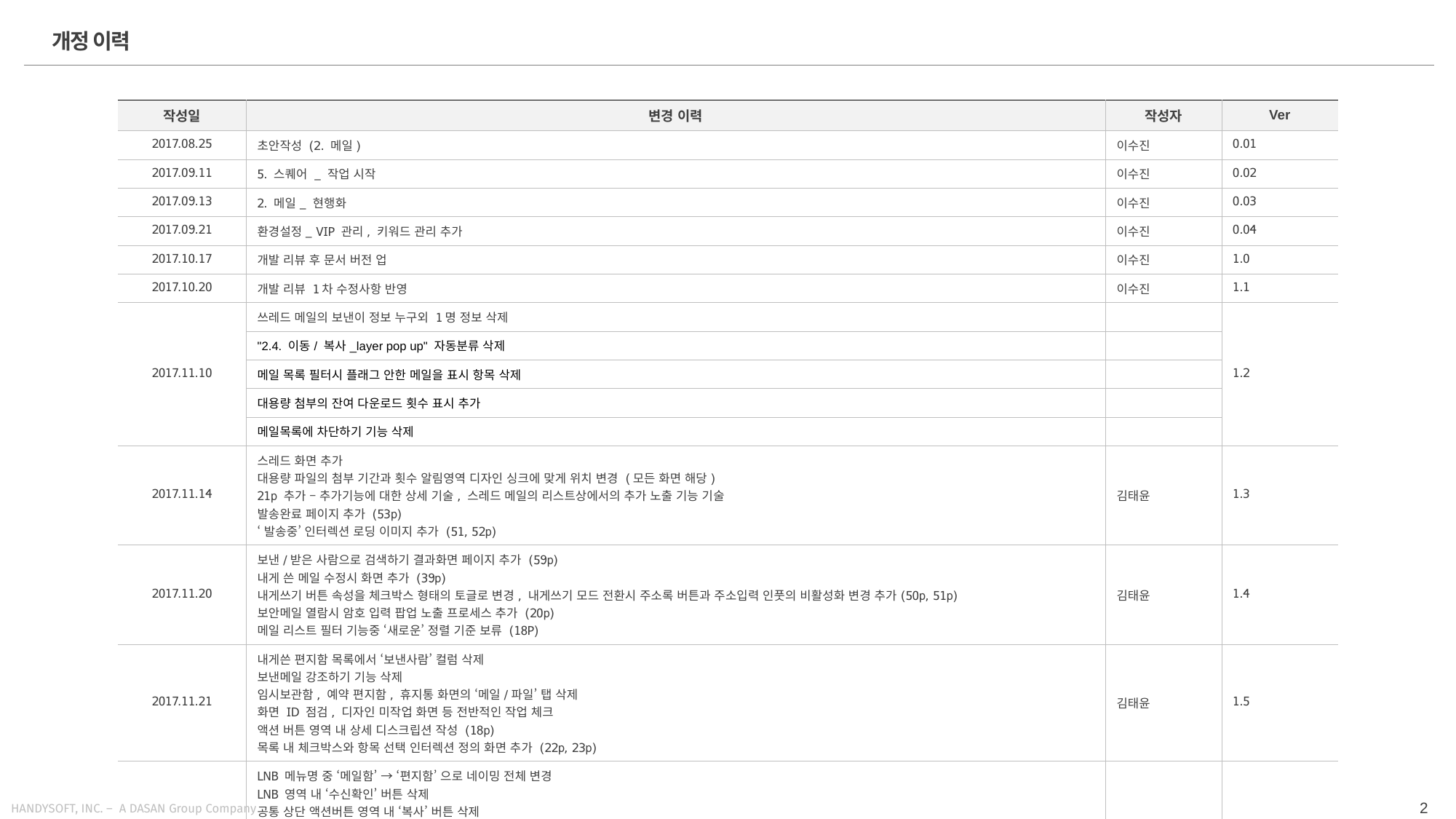

개정 이력
| 작성일 | 변경 이력 | 작성자 | Ver |
| --- | --- | --- | --- |
| 2017.08.25 | 초안작성 (2. 메일) | 이수진 | 0.01 |
| 2017.09.11 | 5. 스퀘어 \_ 작업 시작 | 이수진 | 0.02 |
| 2017.09.13 | 2. 메일\_ 현행화 | 이수진 | 0.03 |
| 2017.09.21 | 환경설정\_ VIP 관리, 키워드 관리 추가 | 이수진 | 0.04 |
| 2017.10.17 | 개발 리뷰 후 문서 버전 업 | 이수진 | 1.0 |
| 2017.10.20 | 개발 리뷰 1차 수정사항 반영 | 이수진 | 1.1 |
| 2017.11.10 | 쓰레드 메일의 보낸이 정보 누구외 1명 정보 삭제 |  | 1.2 |
|  | "2.4. 이동/ 복사\_layer pop up" 자동분류 삭제 |  |  |
|  | 메일 목록 필터시 플래그 안한 메일을 표시 항목 삭제 |  |  |
|  | 대용량 첨부의 잔여 다운로드 횟수 표시 추가 |  |  |
|  | 메일목록에 차단하기 기능 삭제 |  |  |
| 2017.11.14 | 스레드 화면 추가 대용량 파일의 첨부 기간과 횟수 알림영역 디자인 싱크에 맞게 위치 변경 (모든 화면 해당) 21p 추가 – 추가기능에 대한 상세 기술, 스레드 메일의 리스트상에서의 추가 노출 기능 기술 발송완료 페이지 추가 (53p) ‘발송중’ 인터렉션 로딩 이미지 추가 (51, 52p) | 김태윤 | 1.3 |
| 2017.11.20 | 보낸/받은 사람으로 검색하기 결과화면 페이지 추가 (59p) 내게 쓴 메일 수정시 화면 추가 (39p) 내게쓰기 버튼 속성을 체크박스 형태의 토글로 변경, 내게쓰기 모드 전환시 주소록 버튼과 주소입력 인풋의 비활성화 변경 추가(50p, 51p) 보안메일 열람시 암호 입력 팝업 노출 프로세스 추가 (20p) 메일 리스트 필터 기능중 ‘새로운’ 정렬 기준 보류 (18P) | 김태윤 | 1.4 |
| 2017.11.21 | 내게쓴 편지함 목록에서 ‘보낸사람’ 컬럼 삭제 보낸메일 강조하기 기능 삭제 임시보관함, 예약 편지함, 휴지통 화면의 ‘메일/파일’ 탭 삭제 화면 ID 점검, 디자인 미작업 화면 등 전반적인 작업 체크 액션 버튼 영역 내 상세 디스크립션 작성 (18p) 목록 내 체크박스와 항목 선택 인터렉션 정의 화면 추가 (22p, 23p) | 김태윤 | 1.5 |
| 2017.11.23 | LNB 메뉴명 중 ‘메일함’ → ‘편지함’ 으로 네이밍 전체 변경 LNB 영역 내 ‘수신확인’ 버튼 삭제 공통 상단 액션버튼 영역 내 ‘복사’ 버튼 삭제 보낸 편지함 화면 내 ‘수신확인‘ 기능 버튼 추가 수신확인 페이지 삭제. 팝업 신규 생성하여 ‘수신확인’ 기능과 ‘회수’ 기능을 구현 가능 (43p) 스레드 메일에서 체크박스 삭제, 포커스 형식으로 변경 뷰 옵션 ‘보낸사람 모아보기’ 화면 디스크립션 상세작성 (30p) | 김태윤 | 1.6 |